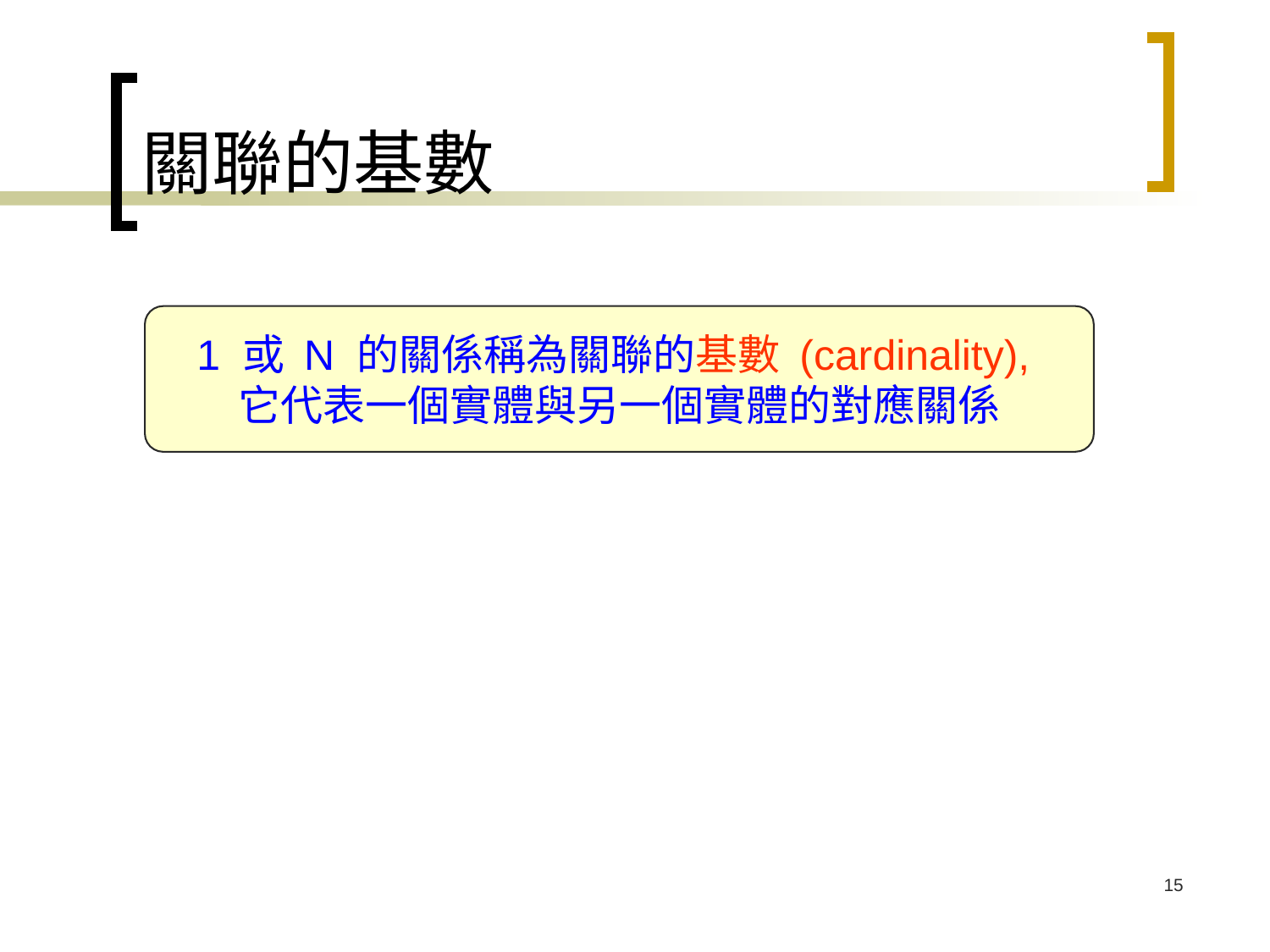

# 關聯的基數
1 或 N 的關係稱為關聯的基數 (cardinality),
它代表一個實體與另一個實體的對應關係
15